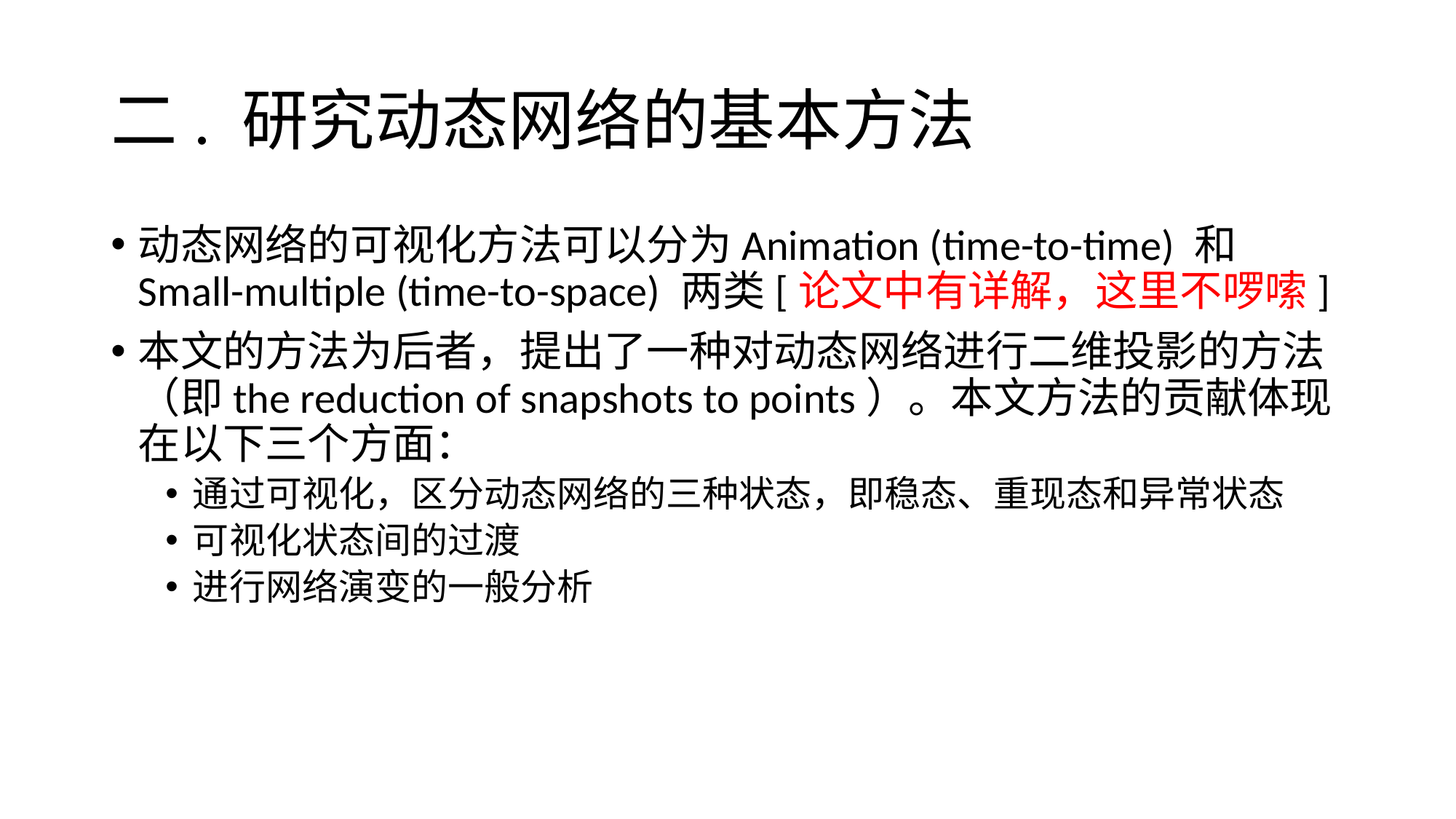

# 二. 研究动态网络的基本方法
动态网络的可视化方法可以分为Animation (time-to-time) 和 Small-multiple (time-to-space) 两类[论文中有详解，这里不啰嗦]
本文的方法为后者，提出了一种对动态网络进行二维投影的方法（即the reduction of snapshots to points）。本文方法的贡献体现在以下三个方面：
通过可视化，区分动态网络的三种状态，即稳态、重现态和异常状态
可视化状态间的过渡
进行网络演变的一般分析